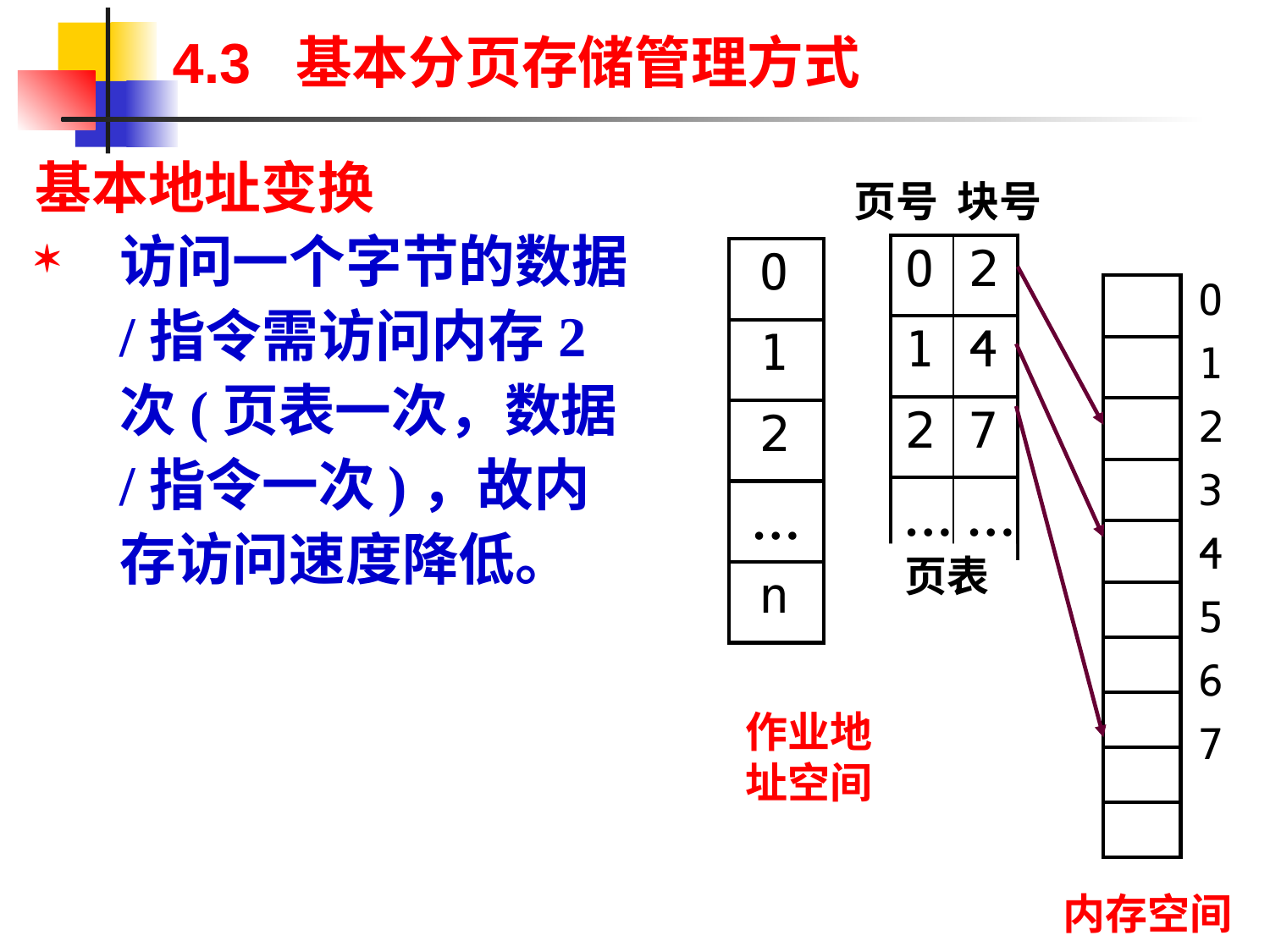

# 4.3  基本分页存储管理方式
基本地址变换
访问一个字节的数据/指令需访问内存2次(页表一次，数据/指令一次)，故内存访问速度降低。
页号  块号
| 0 | 2 |
| --- | --- |
| 1 | 4 |
| 2 | 7 |
| … | … |
| 0 |
| --- |
| 1 |
| 2 |
| … |
| n |

0
1
2
3
4
5
6
7

|  |
| --- |
|  |
|  |
|  |
|  |
|  |
|  |
|  |
|  |
|  |

页表
作业地址空间
内存空间